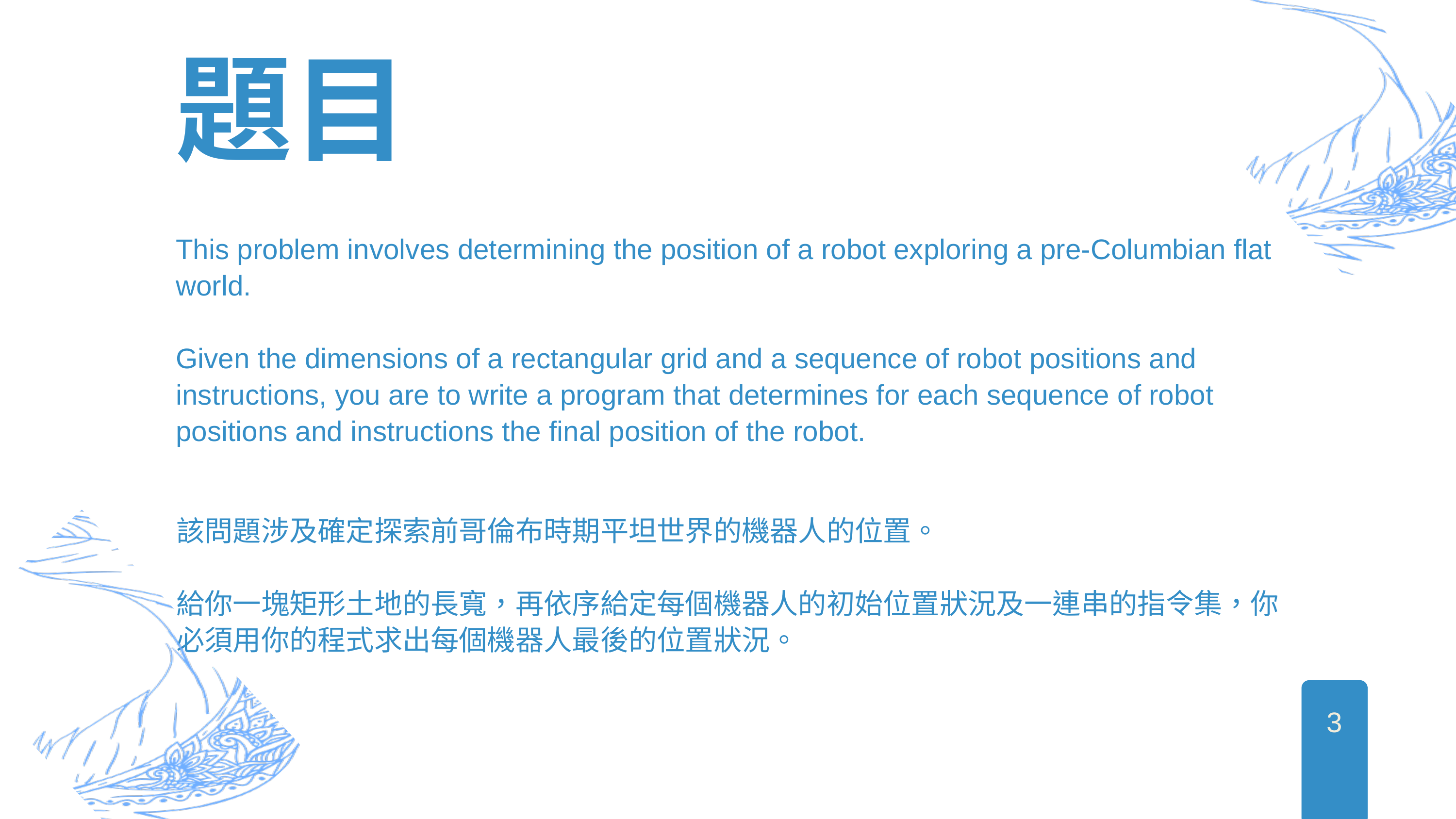

題目
This problem involves determining the position of a robot exploring a pre-Columbian flat world.

Given the dimensions of a rectangular grid and a sequence of robot positions and instructions, you are to write a program that determines for each sequence of robot positions and instructions the final position of the robot.
該問題涉及確定探索前哥倫布時期平坦世界的機器人的位置。

給你一塊矩形土地的長寬，再依序給定每個機器人的初始位置狀況及一連串的指令集，你必須用你的程式求出每個機器人最後的位置狀況。

3